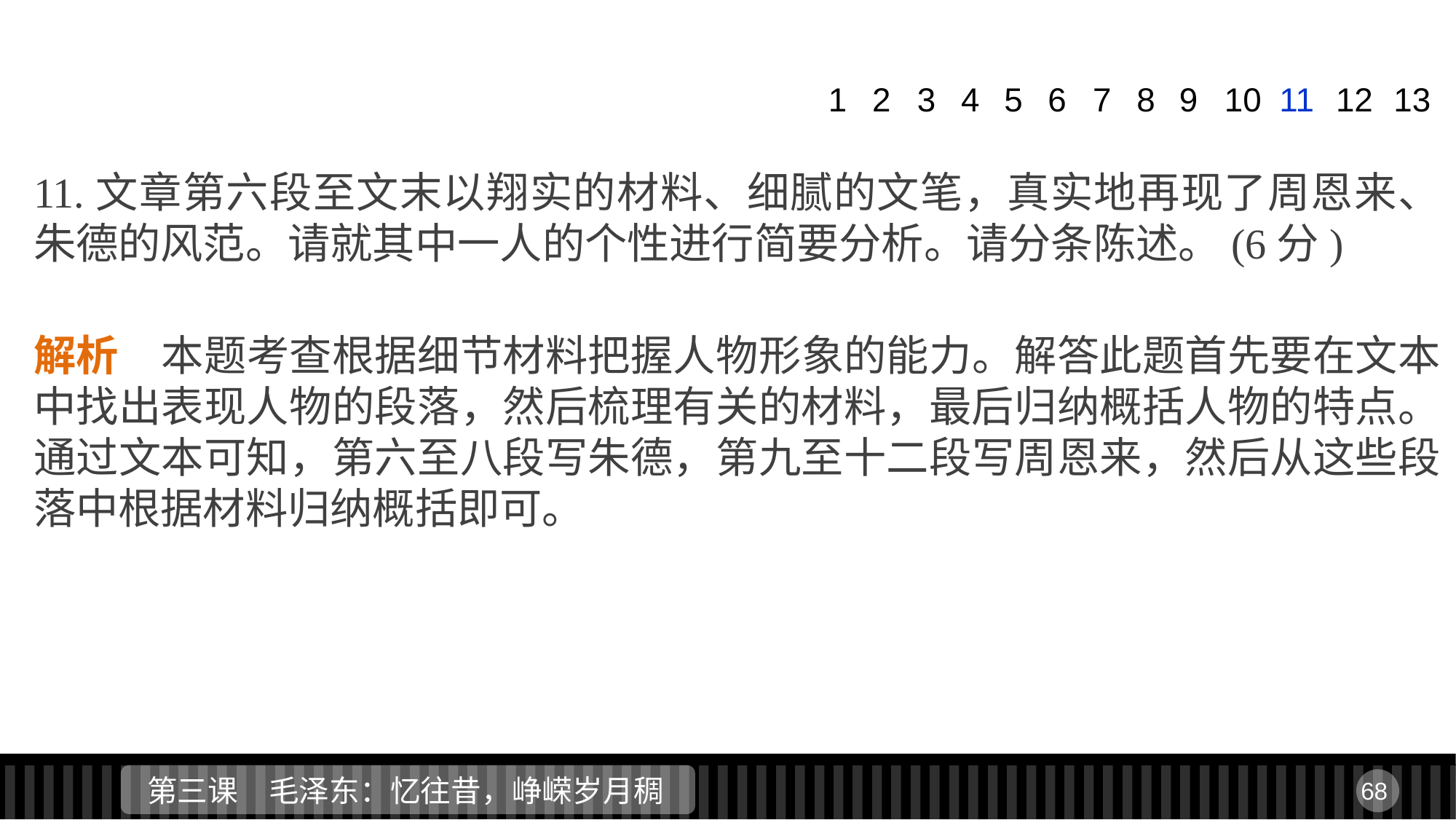

1
2
3
4
5
6
7
8
9
11
12
13
10
11.文章第六段至文末以翔实的材料、细腻的文笔，真实地再现了周恩来、朱德的风范。请就其中一人的个性进行简要分析。请分条陈述。(6分)
解析　本题考查根据细节材料把握人物形象的能力。解答此题首先要在文本中找出表现人物的段落，然后梳理有关的材料，最后归纳概括人物的特点。通过文本可知，第六至八段写朱德，第九至十二段写周恩来，然后从这些段落中根据材料归纳概括即可。